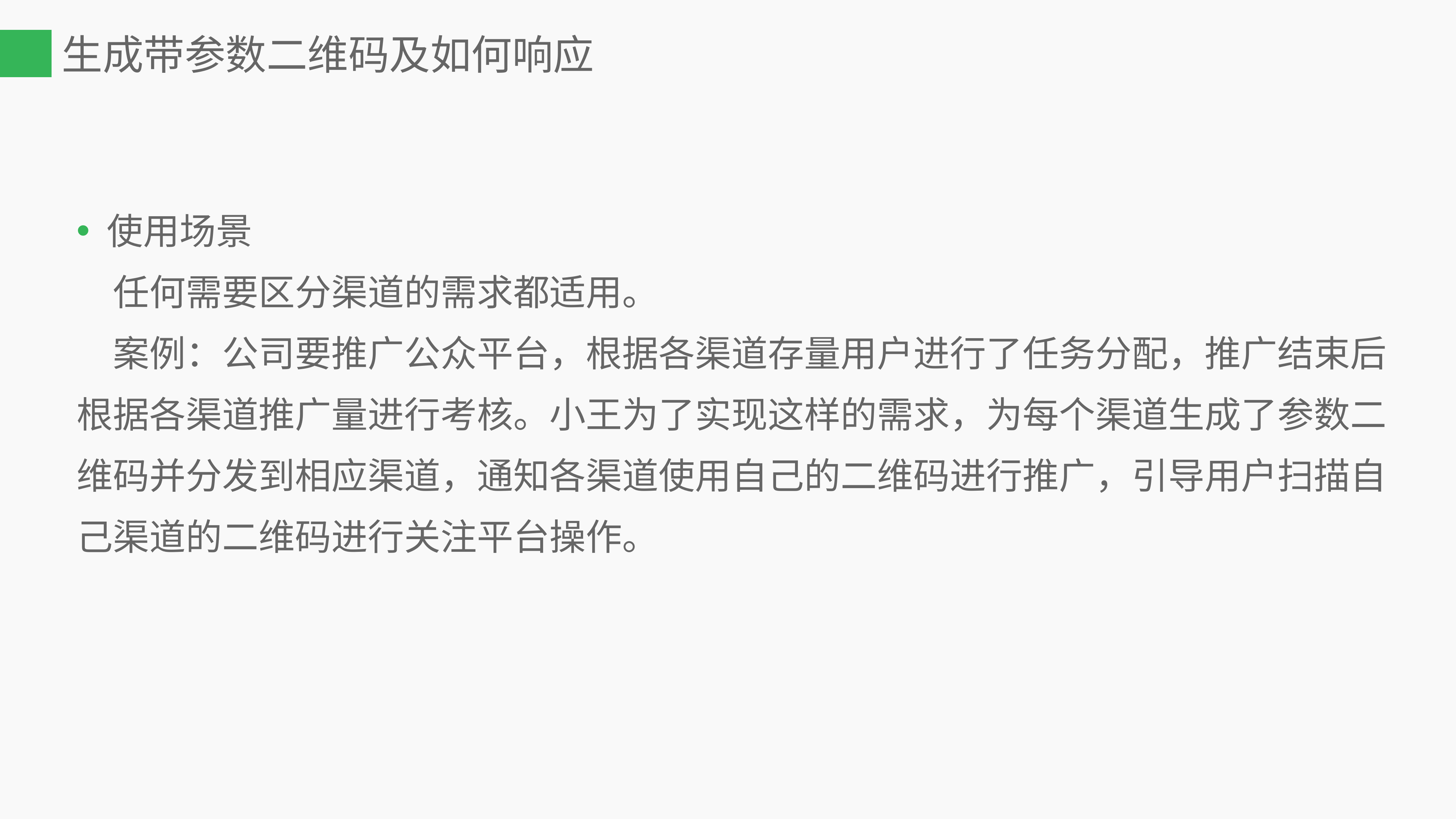

# 生成带参数二维码及如何响应
使用场景
　任何需要区分渠道的需求都适用。
　案例：公司要推广公众平台，根据各渠道存量用户进行了任务分配，推广结束后根据各渠道推广量进行考核。小王为了实现这样的需求，为每个渠道生成了参数二维码并分发到相应渠道，通知各渠道使用自己的二维码进行推广，引导用户扫描自己渠道的二维码进行关注平台操作。